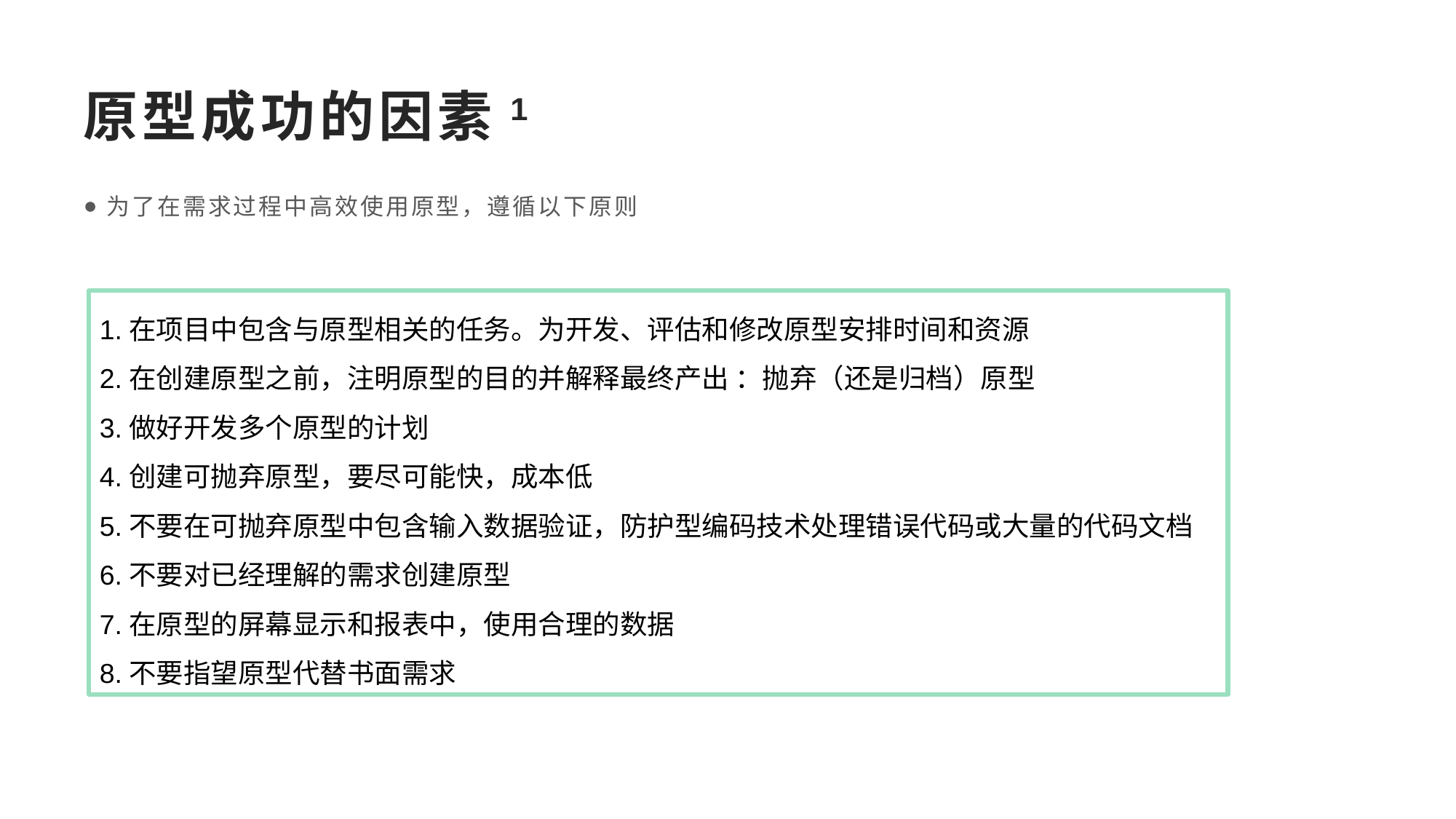

# 原型成功的因素1
为了在需求过程中高效使用原型，遵循以下原则

1.在项目中包含与原型相关的任务。为开发、评估和修改原型安排时间和资源
2.在创建原型之前，注明原型的目的并解释最终产出 ：抛弃（还是归档）原型
3.做好开发多个原型的计划
4.创建可抛弃原型，要尽可能快，成本低
5.不要在可抛弃原型中包含输入数据验证，防护型编码技术处理错误代码或大量的代码文档
6.不要对已经理解的需求创建原型
7.在原型的屏幕显示和报表中，使用合理的数据
8.不要指望原型代替书面需求